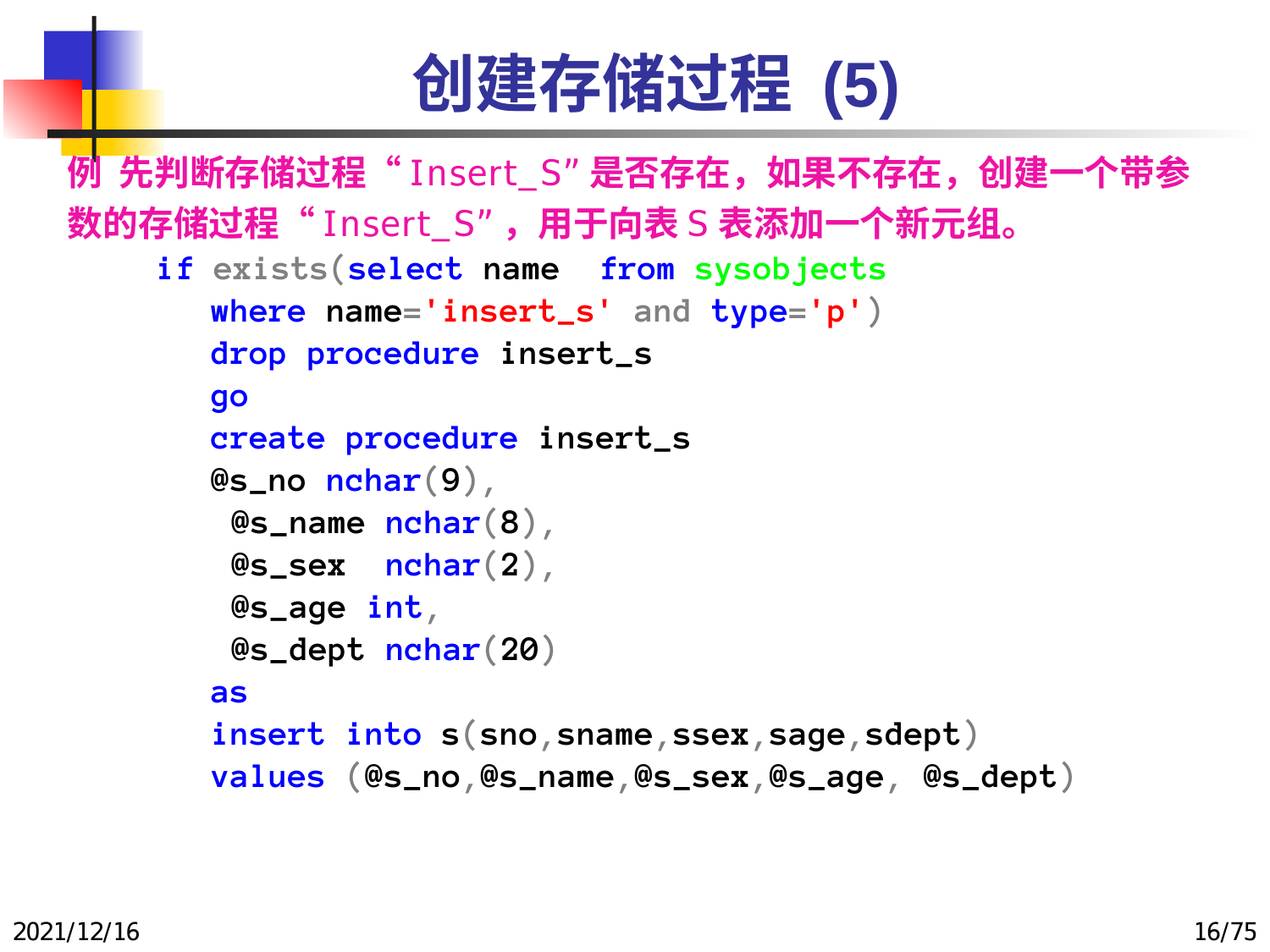

# 创建存储过程 (5)
例  先判断存储过程“Insert_S”是否存在，如果不存在，创建一个带参数的存储过程“Insert_S”，用于向表S表添加一个新元组。
    if exists(select name  from sysobjects
     where name='insert_s' and type='p')
     drop procedure insert_s
     go
     create procedure insert_s
     @s_no nchar(9),
 @s_name nchar(8),
 @s_sex  nchar(2),
 @s_age int,
 @s_dept nchar(20)
     as
     insert into s(sno,sname,ssex,sage,sdept)
     values (@s_no,@s_name,@s_sex,@s_age, @s_dept)

2021/12/16
16/75